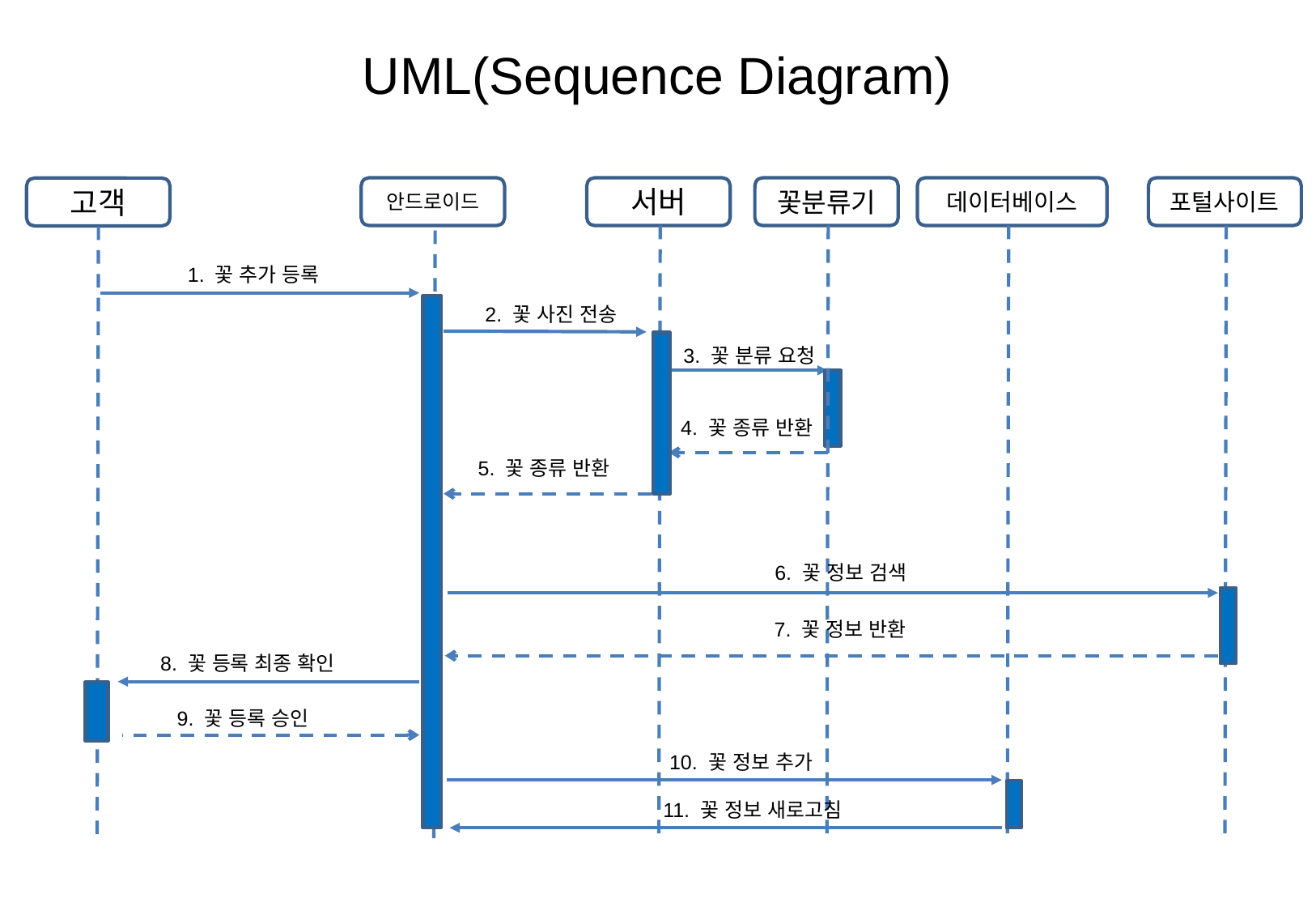

# UML(Sequence Diagram)
안드로이드
서버
꽃분류기
데이터베이스
포털사이트
고객
1. 꽃 추가 등록

2. 꽃 사진 전송

3. 꽃 분류 요청

4. 꽃 종류 반환
5. 꽃 종류 반환
6. 꽃 정보 검색

7. 꽃 정보 반환
8. 꽃 등록 최종 확인

9. 꽃 등록 승인
10. 꽃 정보 추가

11. 꽃 정보 새로고침